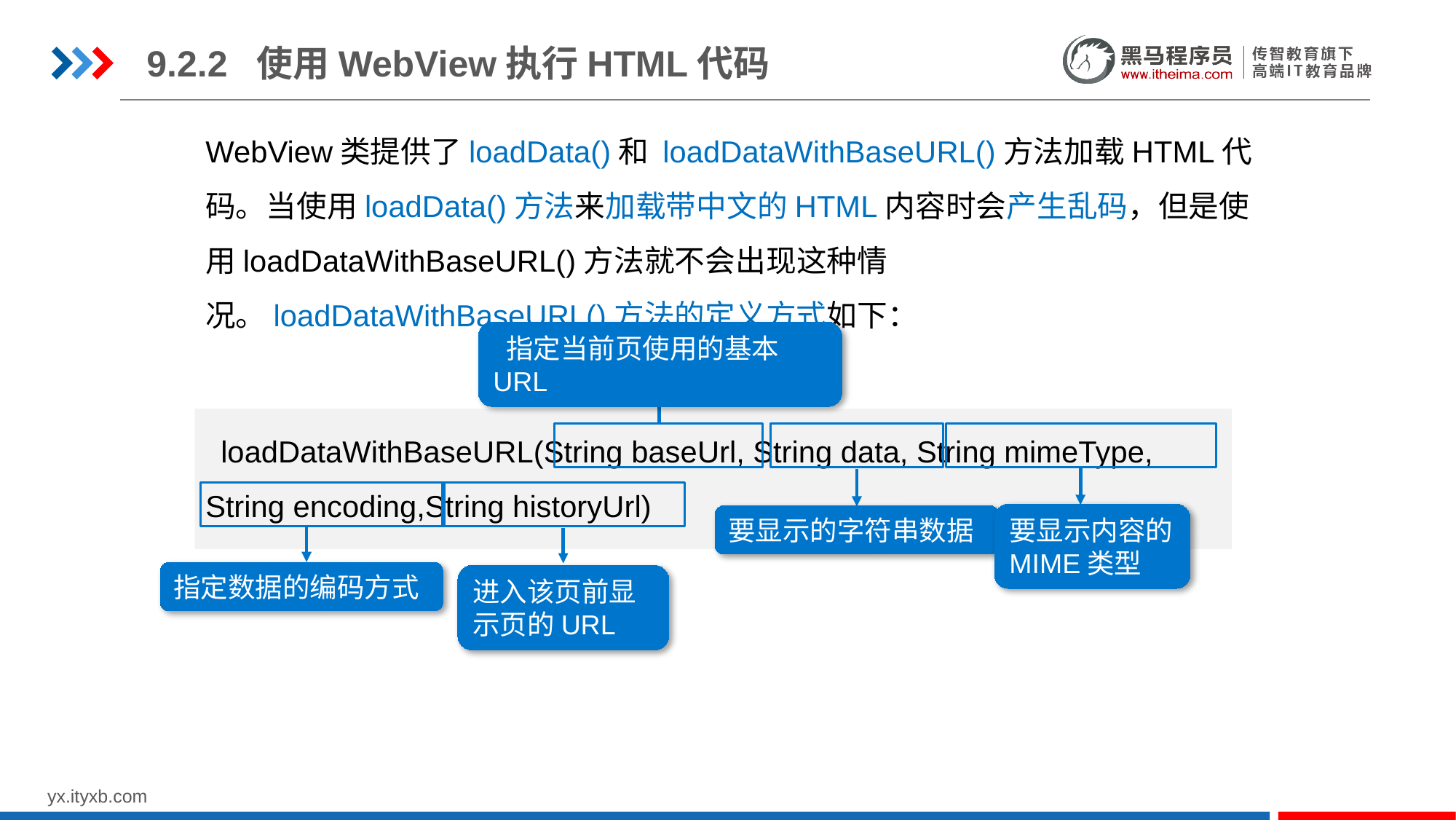

9.2.2  使用WebView执行HTML代码
WebView类提供了loadData()和 loadDataWithBaseURL()方法加载HTML代码。当使用loadData()方法来加载带中文的HTML内容时会产生乱码，但是使用loadDataWithBaseURL()方法就不会出现这种情况。loadDataWithBaseURL()方法的定义方式如下：
 指定当前页使用的基本URL
  loadDataWithBaseURL(String baseUrl, String data, String mimeType,
String encoding,String historyUrl)

要显示内容的MIME类型
要显示的字符串数据
指定数据的编码方式
进入该页前显示页的URL